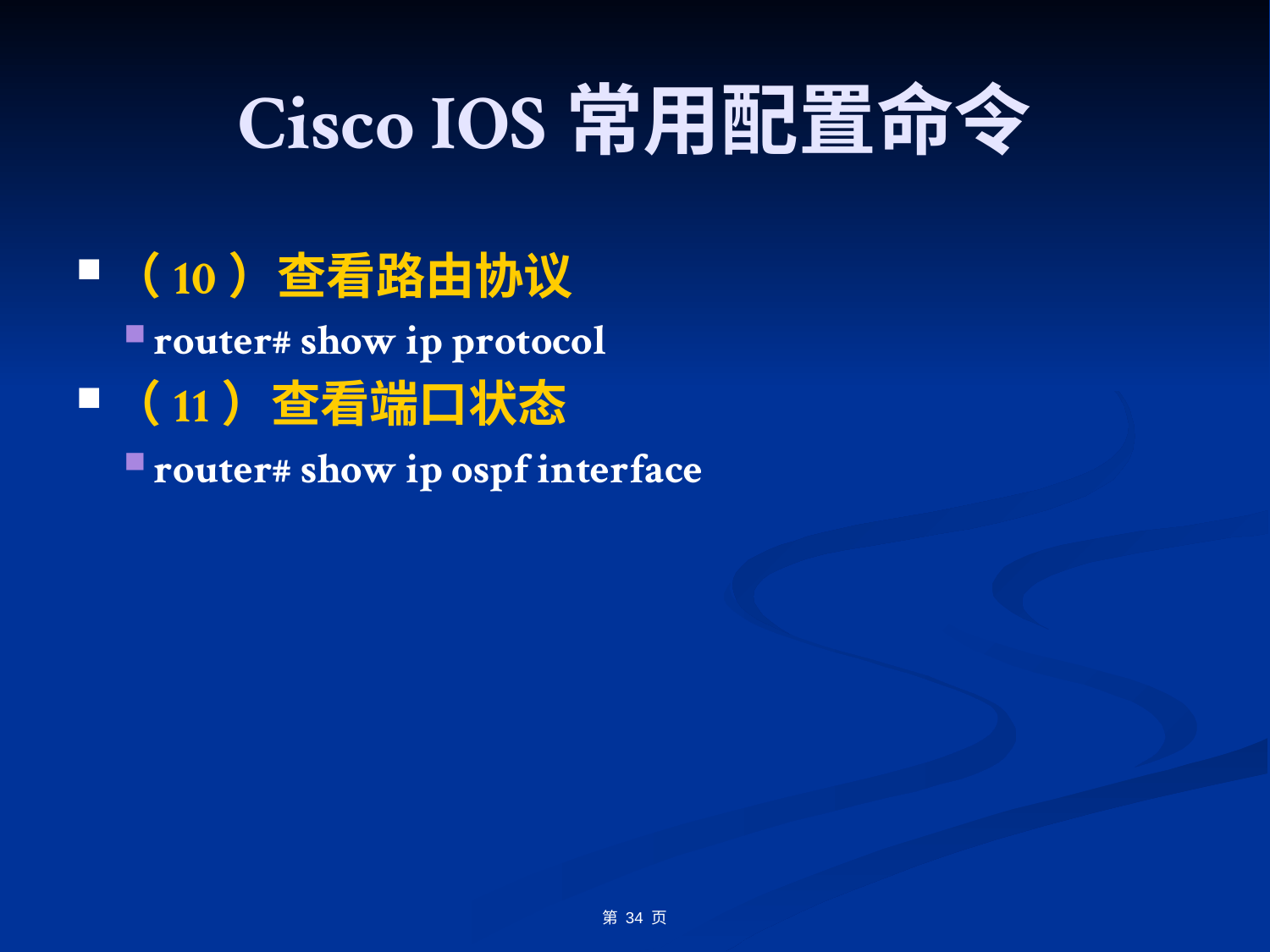

# Cisco IOS常用配置命令
（10）查看路由协议
router# show ip protocol
（11）查看端口状态
router# show ip ospf interface

第 34 页